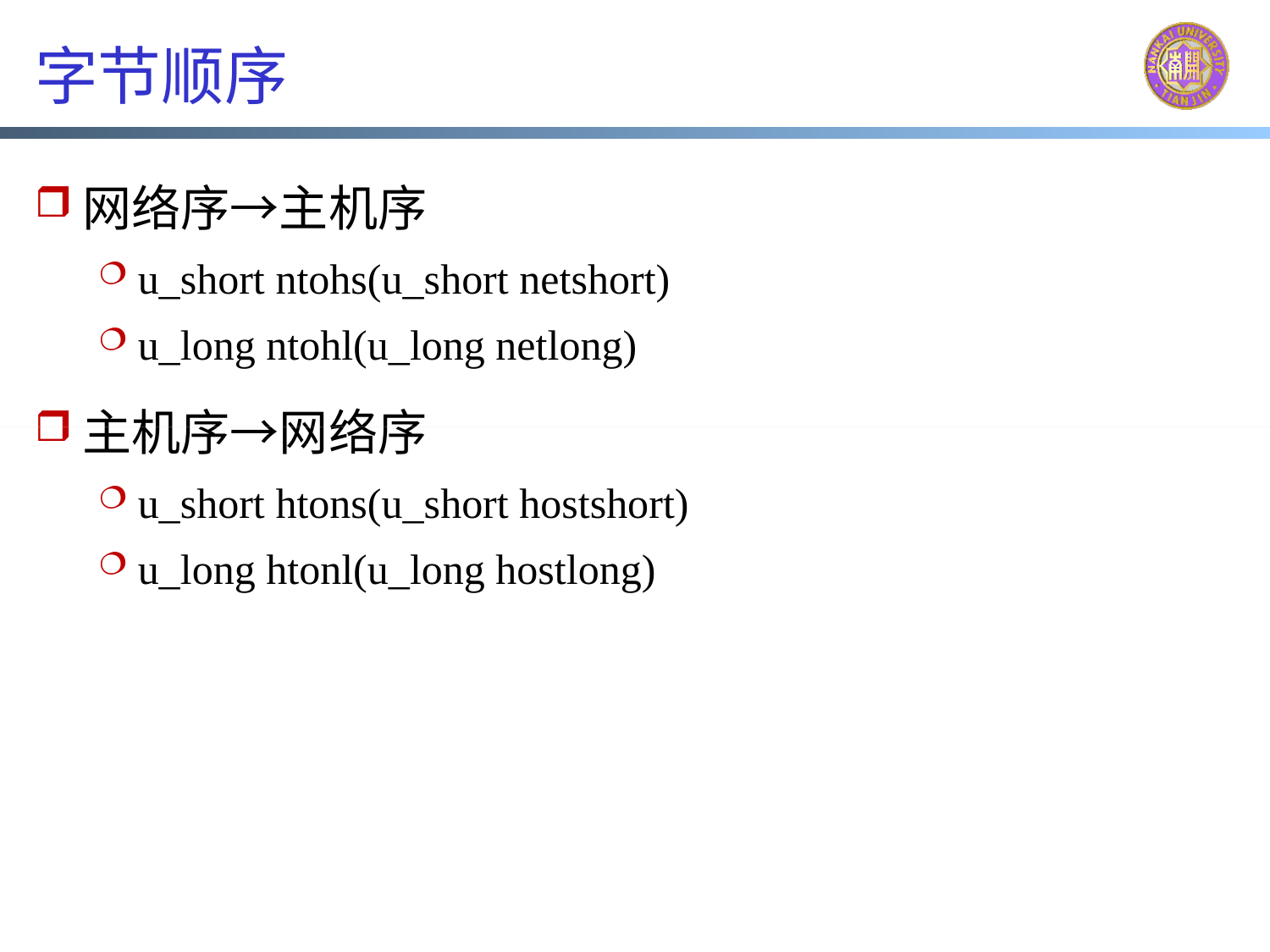

# 字节顺序
网络序→主机序
u_short ntohs(u_short netshort)
u_long ntohl(u_long netlong)
主机序→网络序
u_short htons(u_short hostshort)
u_long htonl(u_long hostlong)